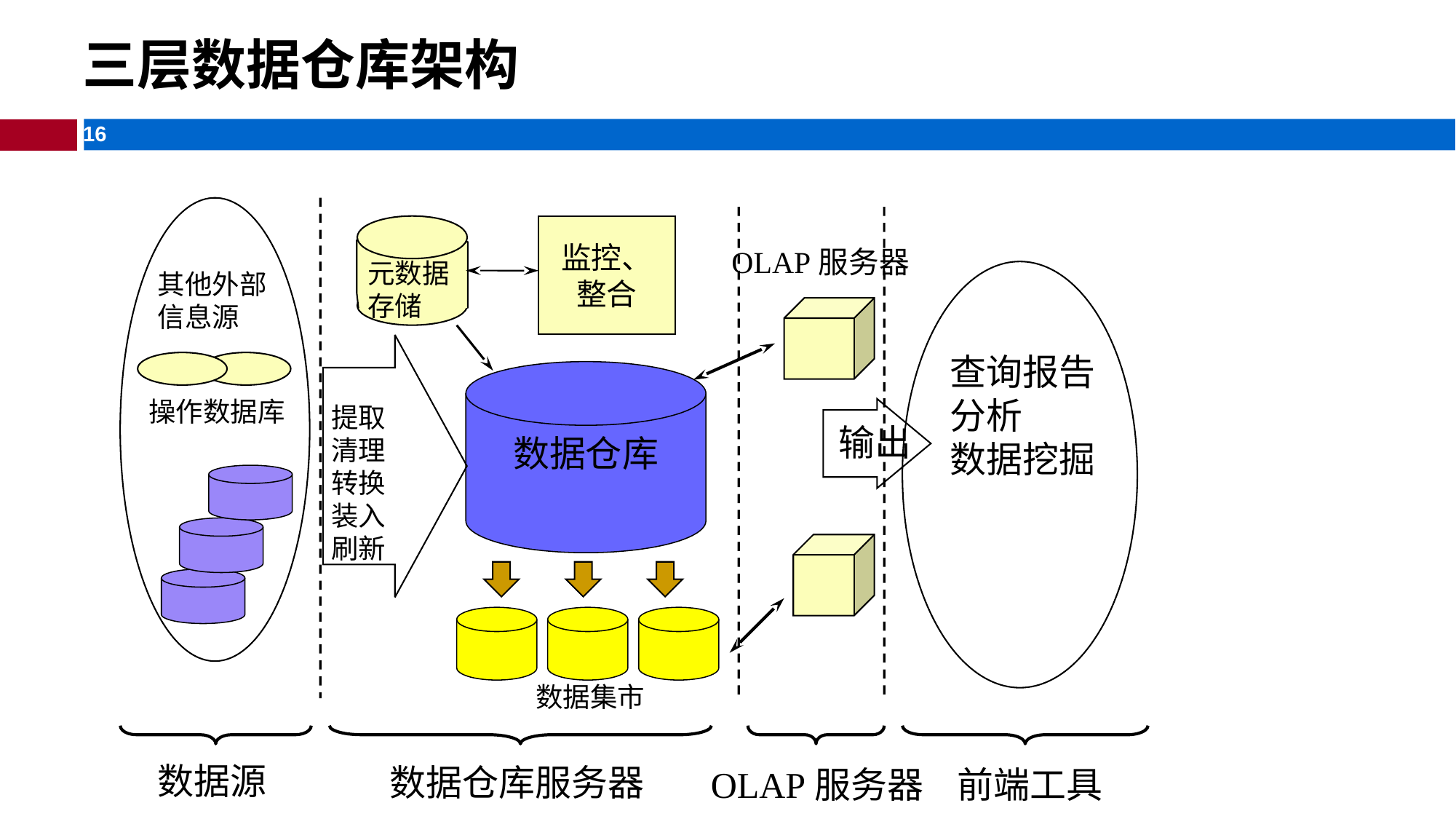

三层数据仓库架构

其他外部信息源

操作数据库

监控、
整合
OLAP服务器
元数据
存储

提取
清理
转换
装入
刷新

查询报告
分析
数据挖掘

输出
数据仓库

数据集市
数据源
数据仓库服务器
OLAP服务器
前端工具